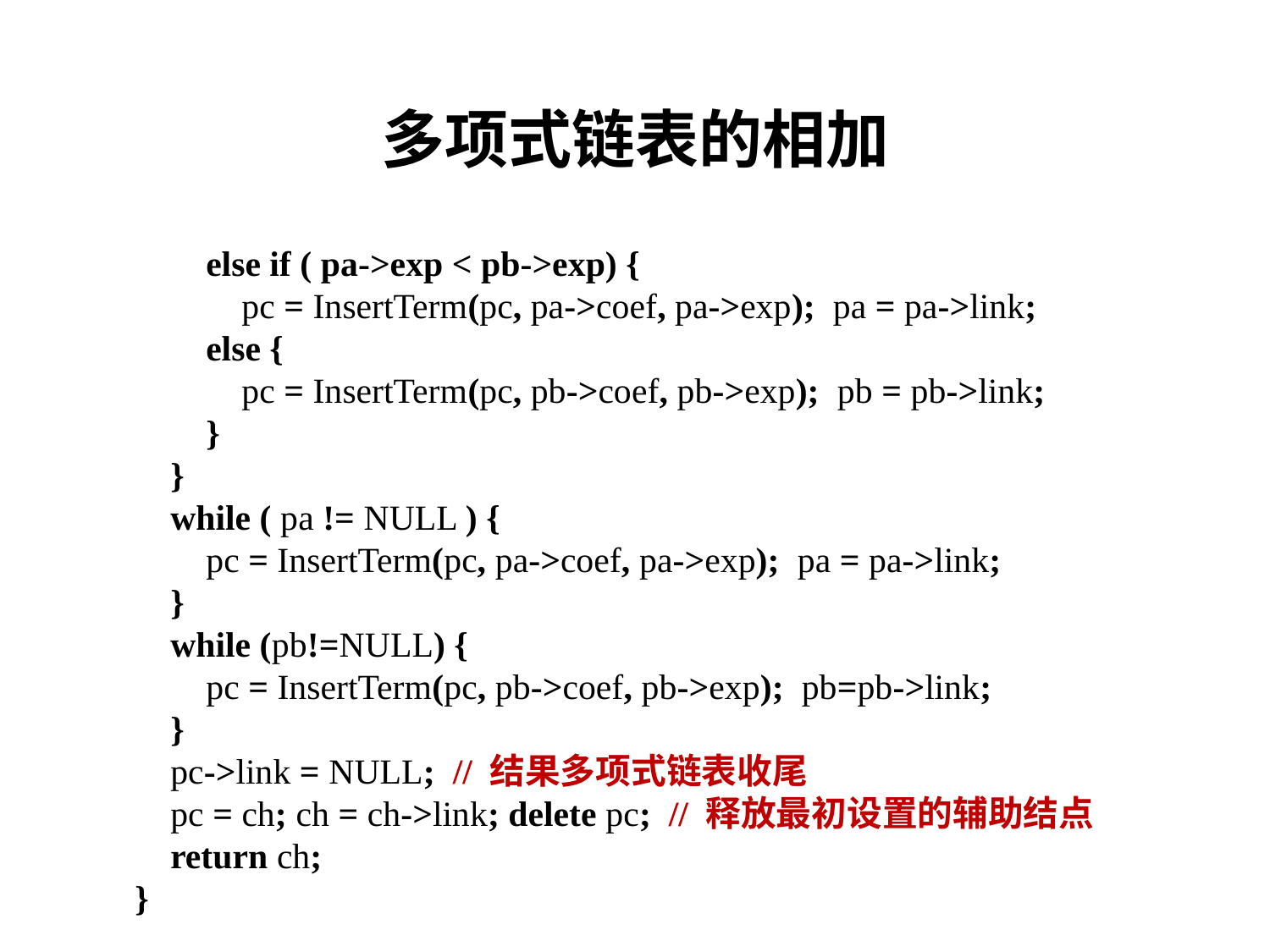

# 多项式链表的相加
        else if ( pa->exp < pb->exp) {
            pc = InsertTerm(pc, pa->coef, pa->exp);  pa = pa->link;
        else {
            pc = InsertTerm(pc, pb->coef, pb->exp);  pb = pb->link;
        }
    }
    while ( pa != NULL ) {
        pc = InsertTerm(pc, pa->coef, pa->exp);  pa = pa->link;
    }
    while (pb!=NULL) {
        pc = InsertTerm(pc, pb->coef, pb->exp);  pb=pb->link;
    }
    pc->link = NULL;  // 结果多项式链表收尾
    pc = ch; ch = ch->link; delete pc;  // 释放最初设置的辅助结点
    return ch;
}